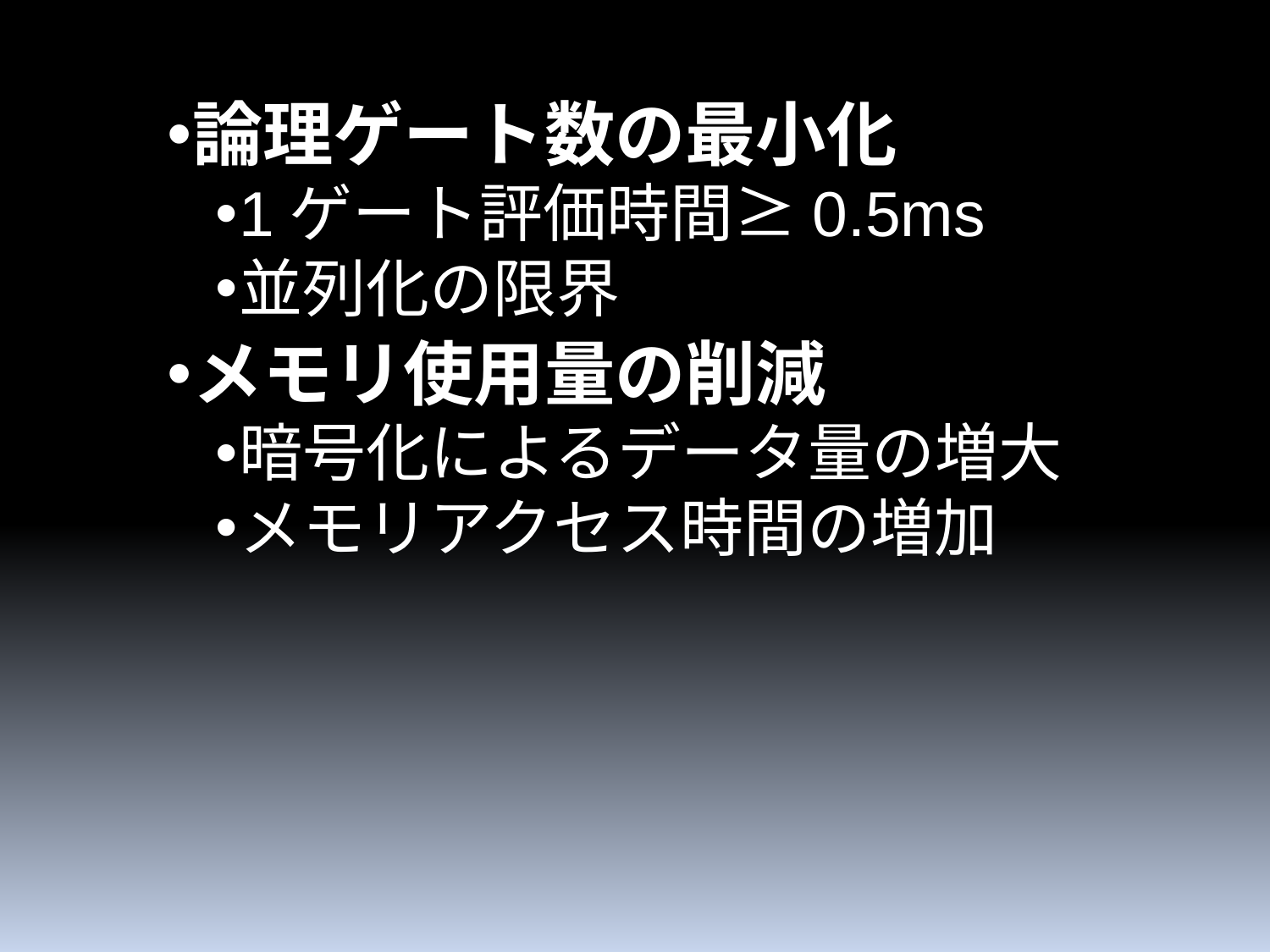

論理ゲート数の最小化
1ゲート評価時間≥0.5ms
並列化の限界
メモリ使用量の削減
暗号化によるデータ量の増大
メモリアクセス時間の増加